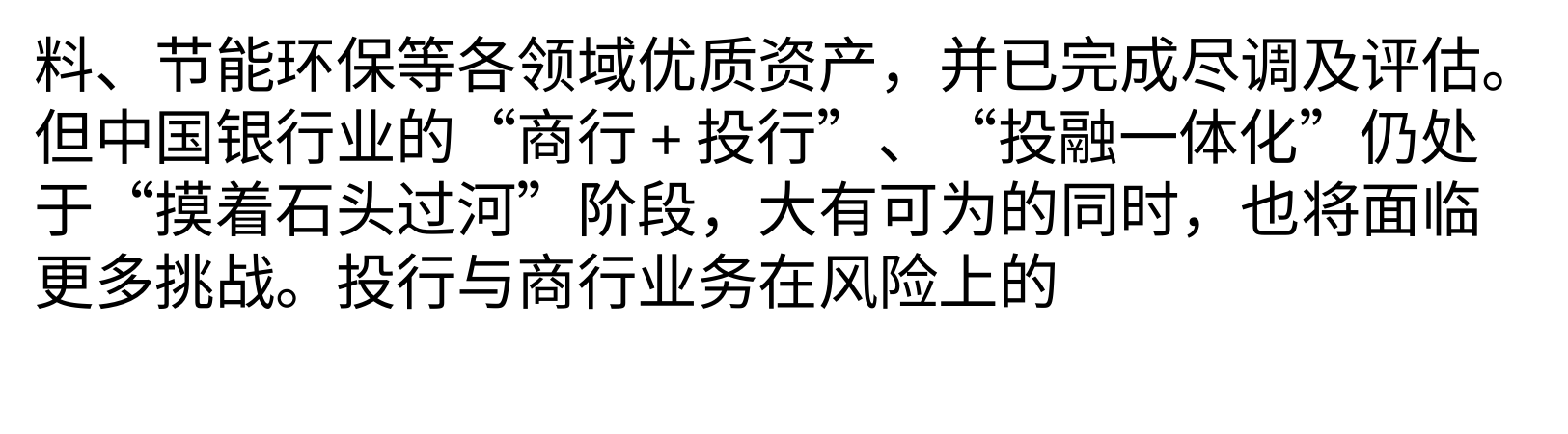

料、节能环保等各领域优质资产，并已完成尽调及评估。但中国银行业的“商行+投行”、“投融一体化”仍处于“摸着石头过河”阶段，大有可为的同时，也将面临更多挑战。投行与商行业务在风险上的